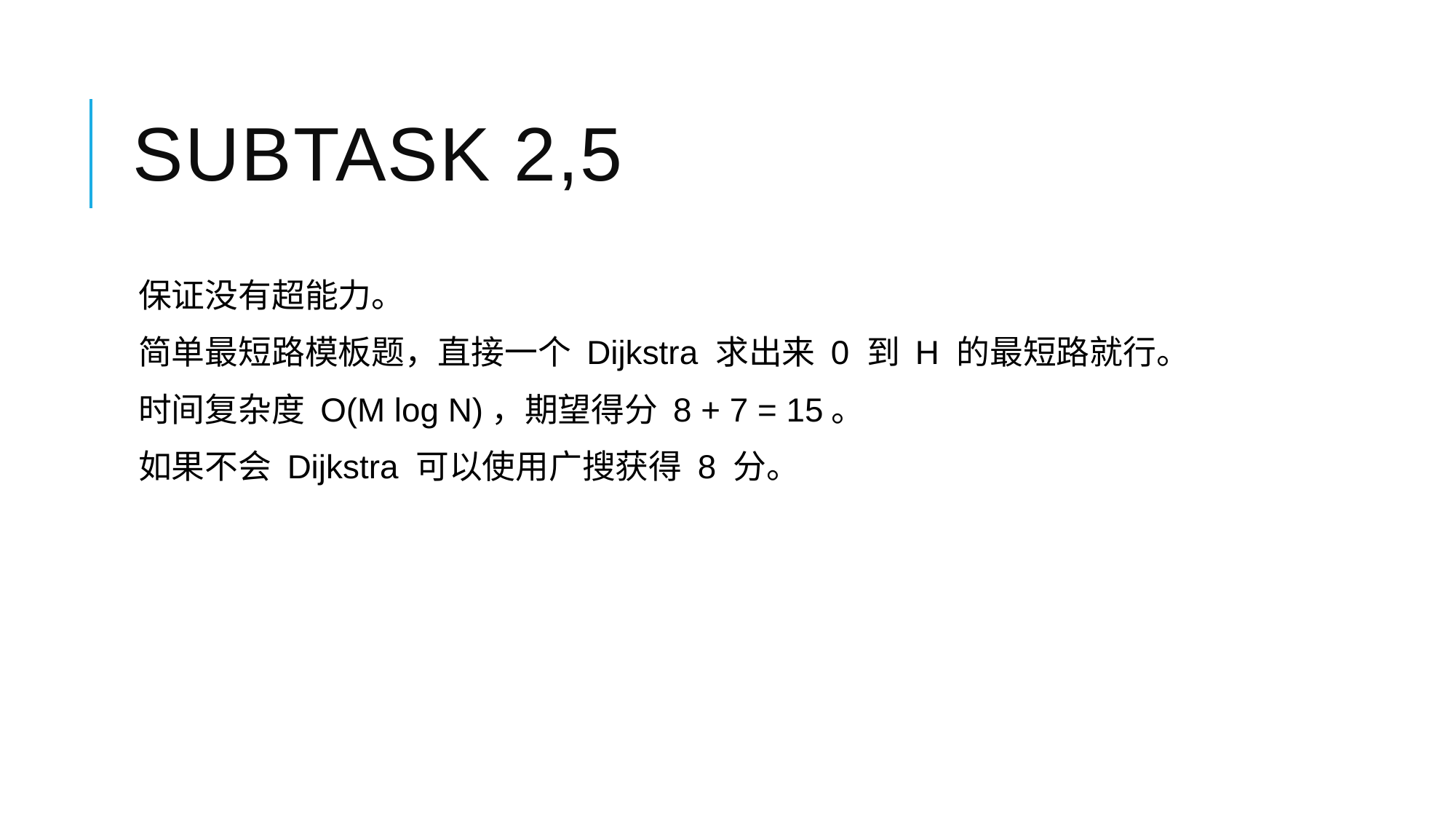

# Subtask 2,5
保证没有超能力。
简单最短路模板题，直接一个 Dijkstra 求出来 0 到 H 的最短路就行。
时间复杂度 O(M log N)，期望得分 8 + 7 = 15。
如果不会 Dijkstra 可以使用广搜获得 8 分。